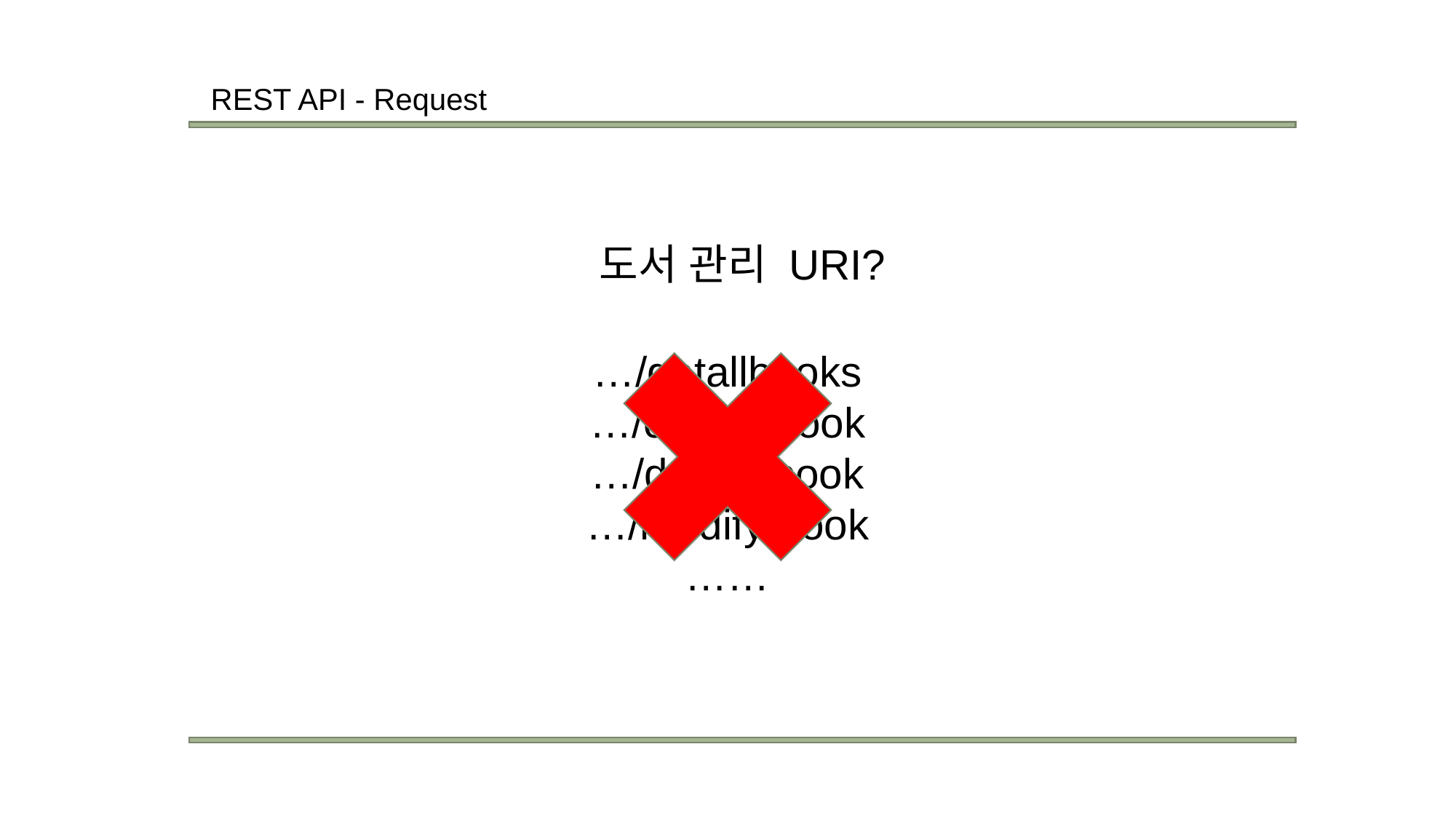

REST API - Request

도서 관리 URI?

…/getallbooks
…/create/book
…/delete/book
…/modify/book
……